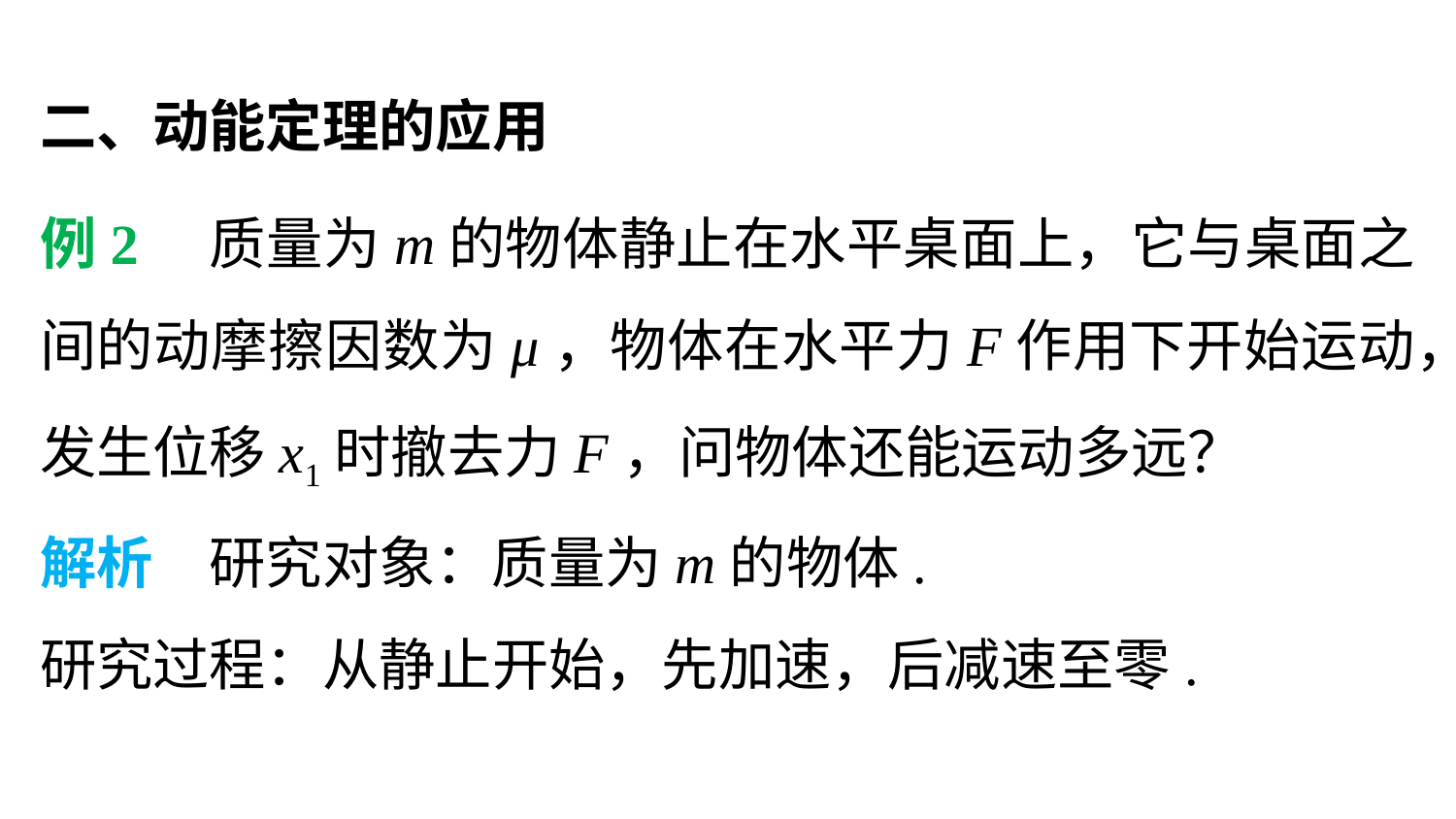

二、动能定理的应用
例2　质量为m的物体静止在水平桌面上，它与桌面之间的动摩擦因数为μ，物体在水平力F作用下开始运动，发生位移x1时撤去力F，问物体还能运动多远？
解析　研究对象：质量为m的物体.
研究过程：从静止开始，先加速，后减速至零.